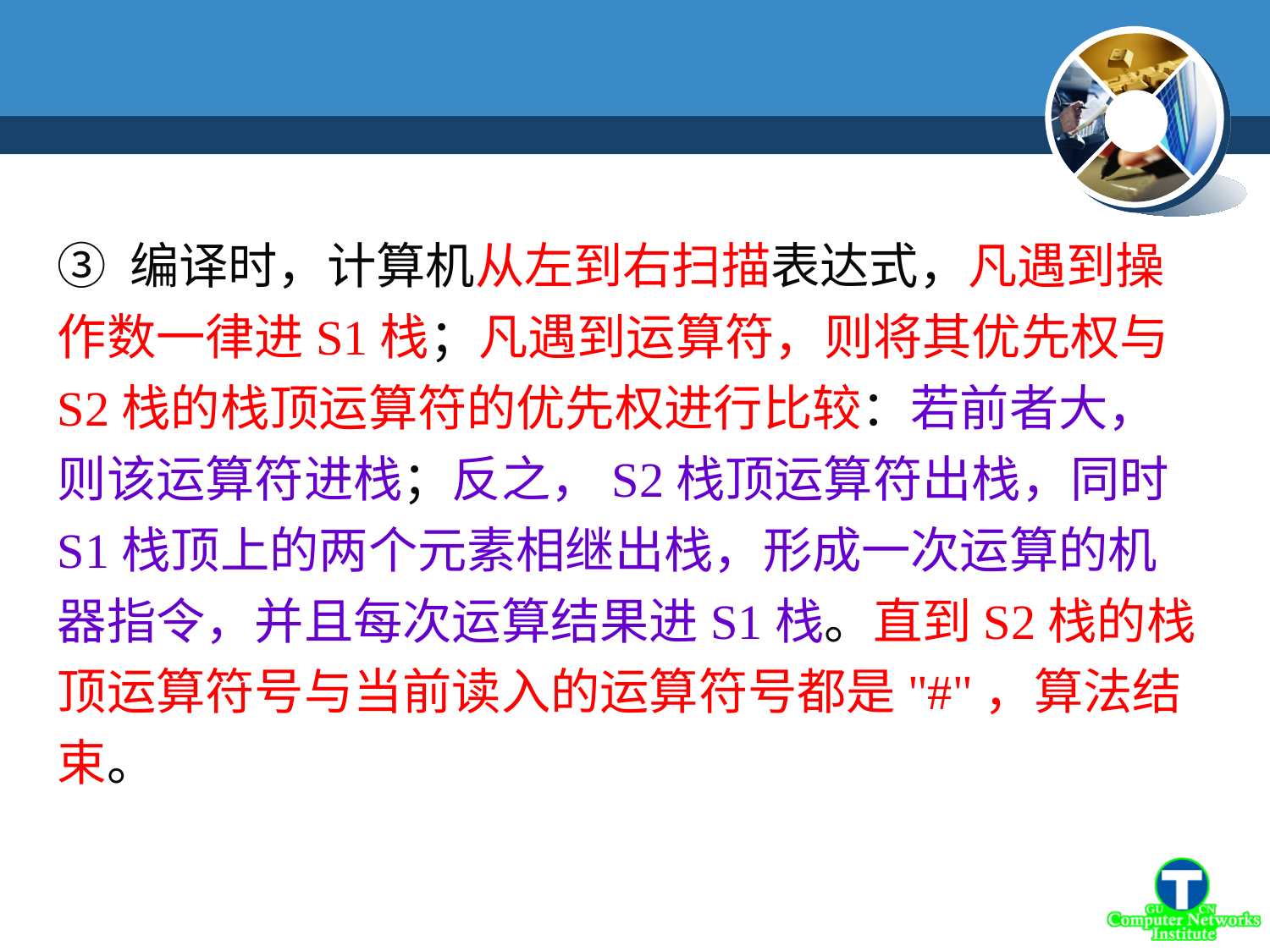

③ 编译时，计算机从左到右扫描表达式，凡遇到操作数一律进S1栈；凡遇到运算符，则将其优先权与S2栈的栈顶运算符的优先权进行比较：若前者大，则该运算符进栈；反之，S2栈顶运算符出栈，同时S1栈顶上的两个元素相继出栈，形成一次运算的机器指令，并且每次运算结果进S1栈。直到S2栈的栈顶运算符号与当前读入的运算符号都是"#"，算法结束。